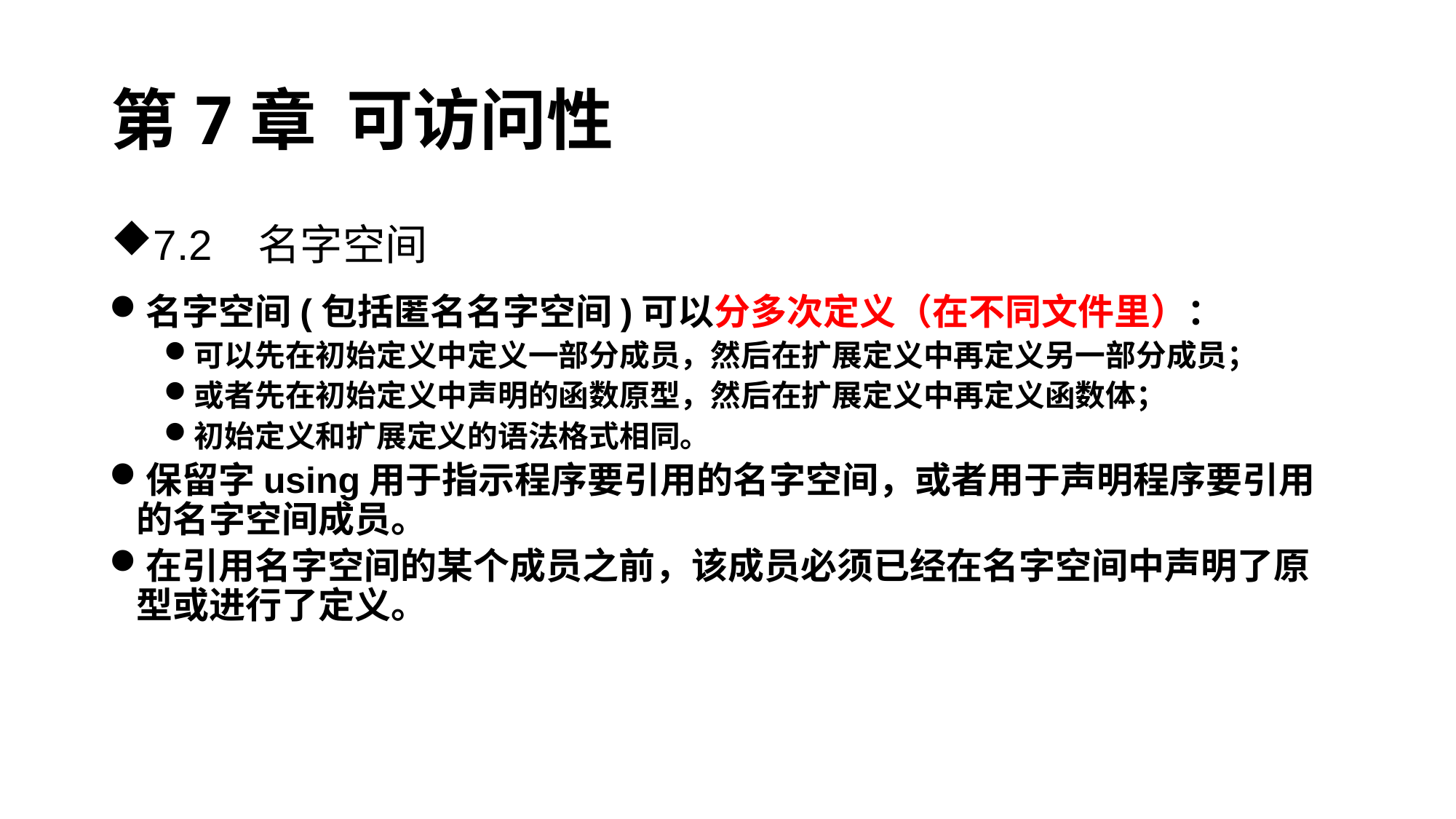

# 第7章  可访问性
7.2   名字空间
名字空间(包括匿名名字空间)可以分多次定义（在不同文件里）：
可以先在初始定义中定义一部分成员，然后在扩展定义中再定义另一部分成员；
或者先在初始定义中声明的函数原型，然后在扩展定义中再定义函数体；
初始定义和扩展定义的语法格式相同。
保留字using用于指示程序要引用的名字空间，或者用于声明程序要引用的名字空间成员。
在引用名字空间的某个成员之前，该成员必须已经在名字空间中声明了原型或进行了定义。